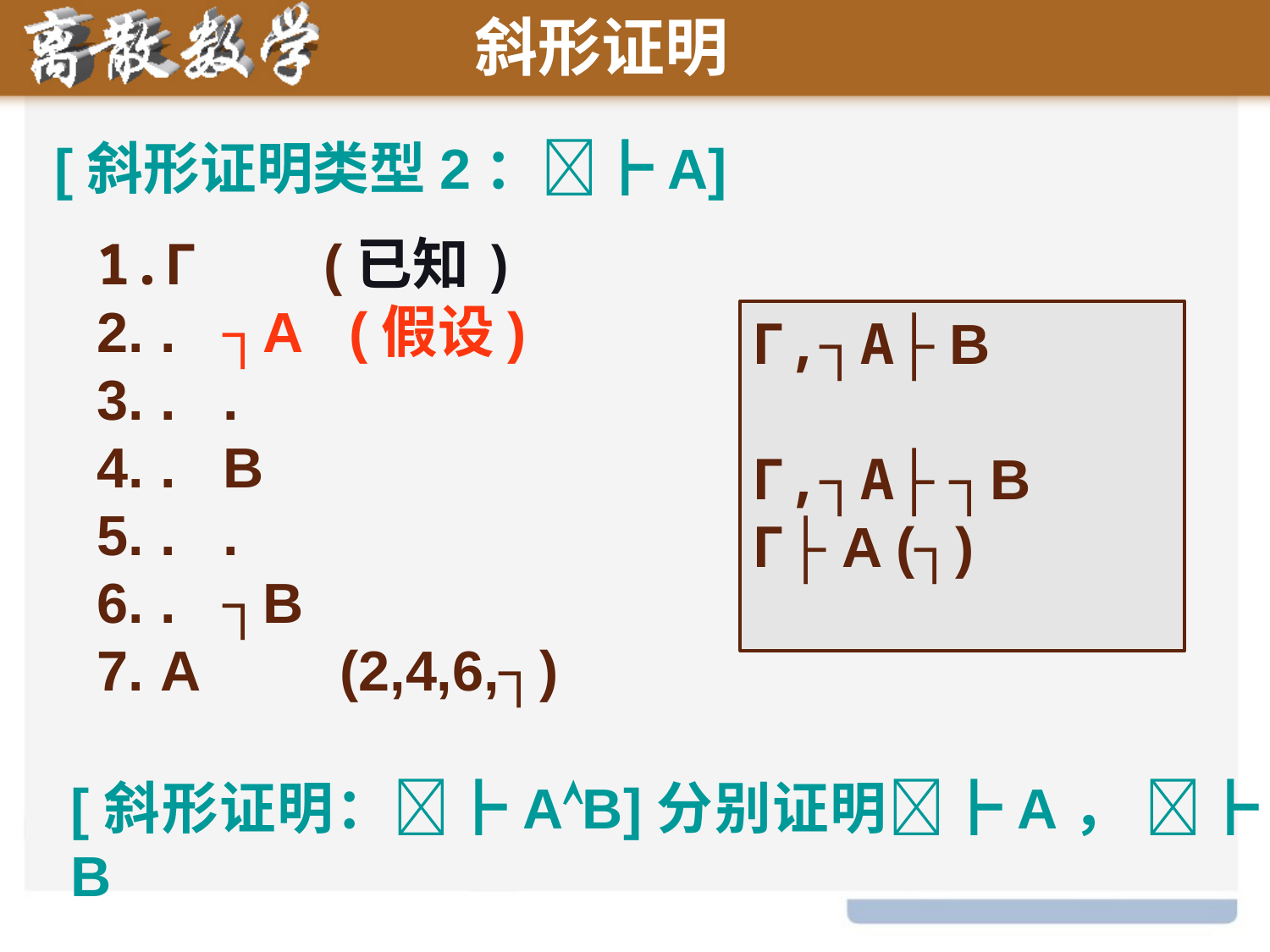

斜形证明
[斜形证明类型2：Γ┣A]

Γ        (已知)
.   ┐A   (假设)
.   .
.   B
.   .
.   ┐B
A         (2,4,6,┐)
Γ,┐A├ B

Γ,┐A├ ┐B
Γ├ A (┐)
[斜形证明：Γ┣A∧B]分别证明Γ┣A， Γ┣B